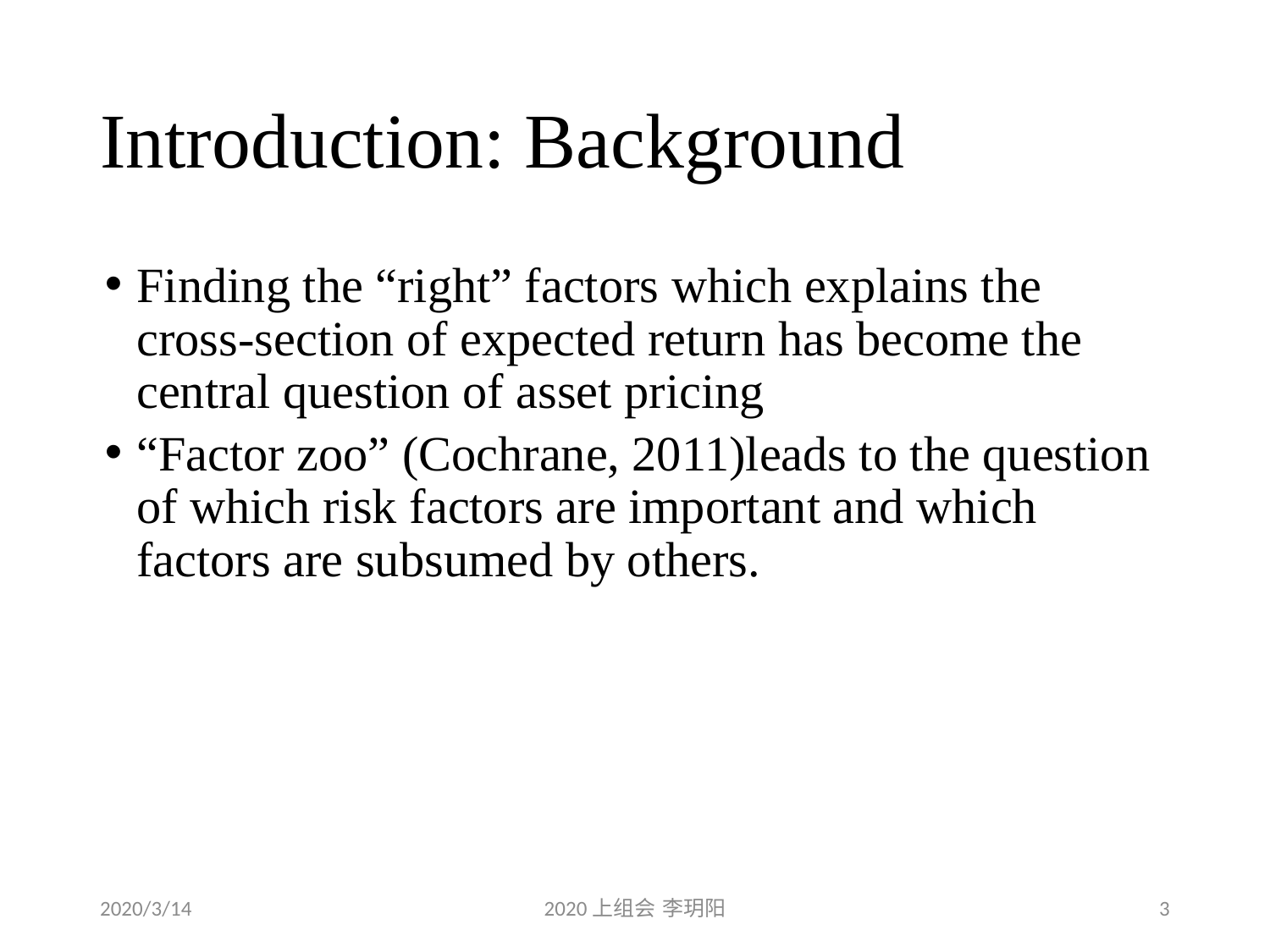

# Introduction: Background
Finding the “right” factors which explains the cross-section of expected return has become the central question of asset pricing
“Factor zoo” (Cochrane, 2011)leads to the question of which risk factors are important and which factors are subsumed by others.
2020/3/14
2020上组会 李玥阳
3